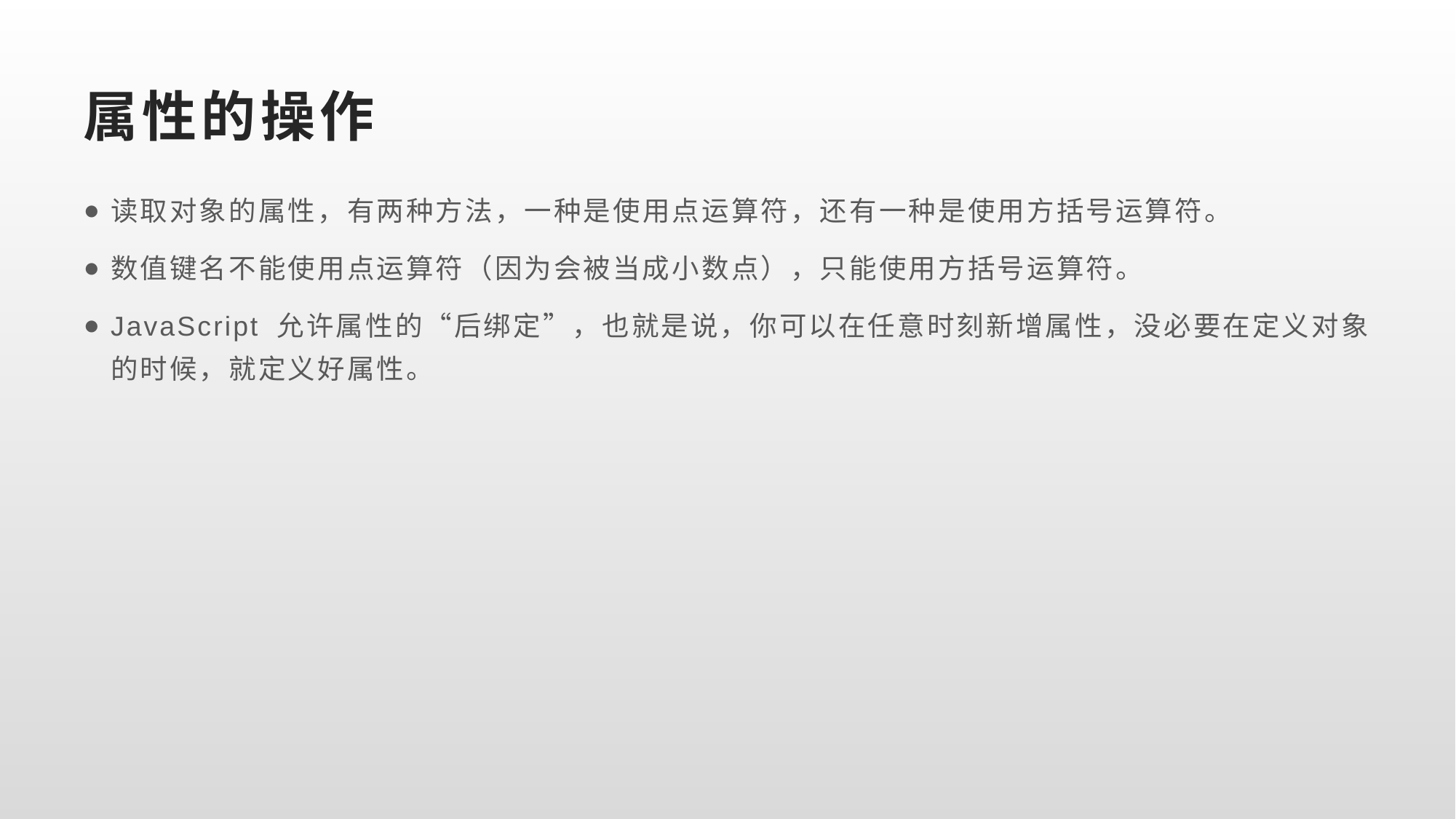

# 属性的操作
读取对象的属性，有两种方法，一种是使用点运算符，还有一种是使用方括号运算符。
数值键名不能使用点运算符（因为会被当成小数点），只能使用方括号运算符。
JavaScript 允许属性的“后绑定”，也就是说，你可以在任意时刻新增属性，没必要在定义对象的时候，就定义好属性。